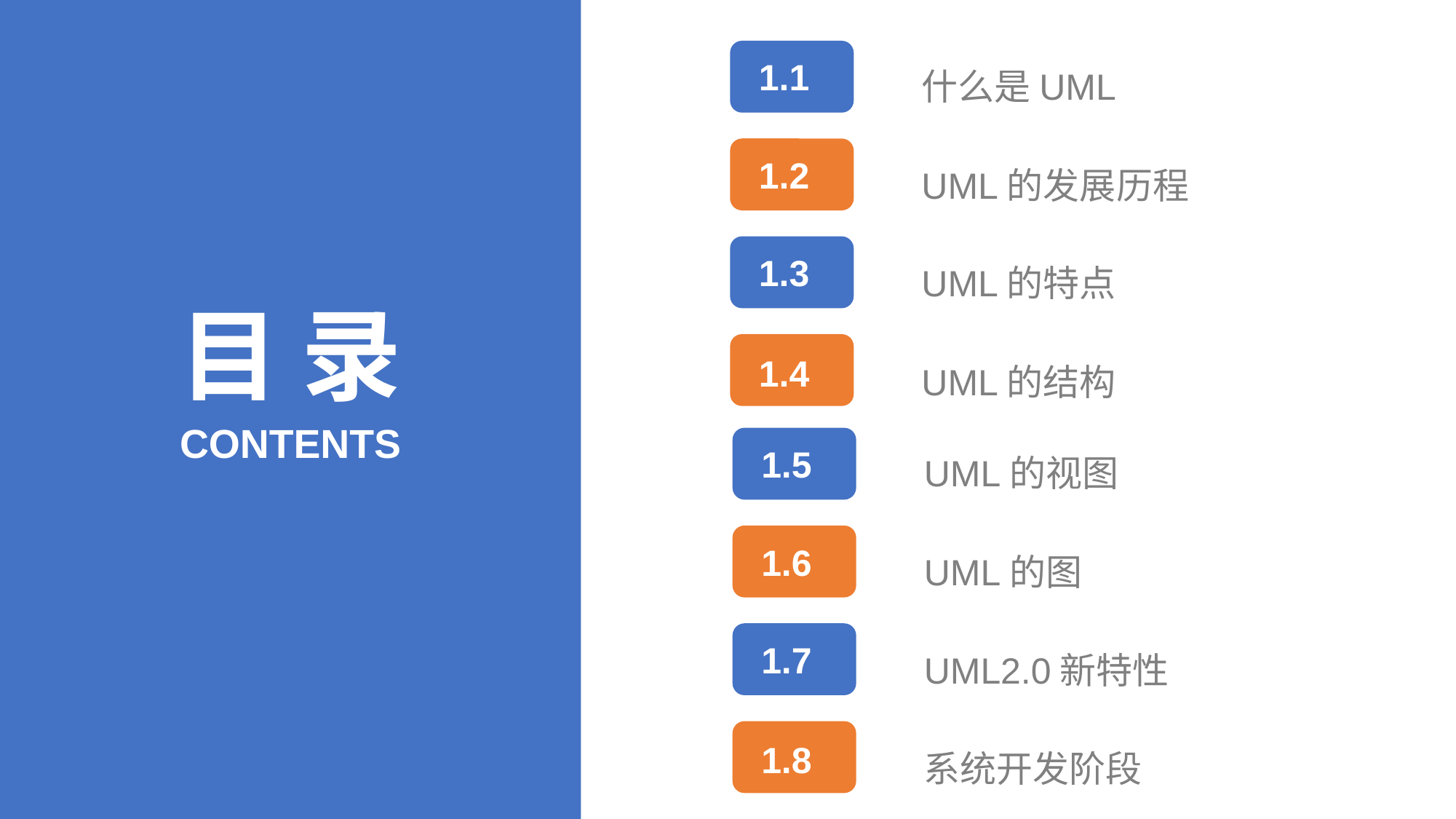

1.1
什么是UML

1.2
UML的发展历程

1.3
UML的特点

目 录
1.4
UML的结构

CONTENTS
1.5
UML的视图

1.6
UML的图

1.7
UML2.0新特性

1.8
系统开发阶段